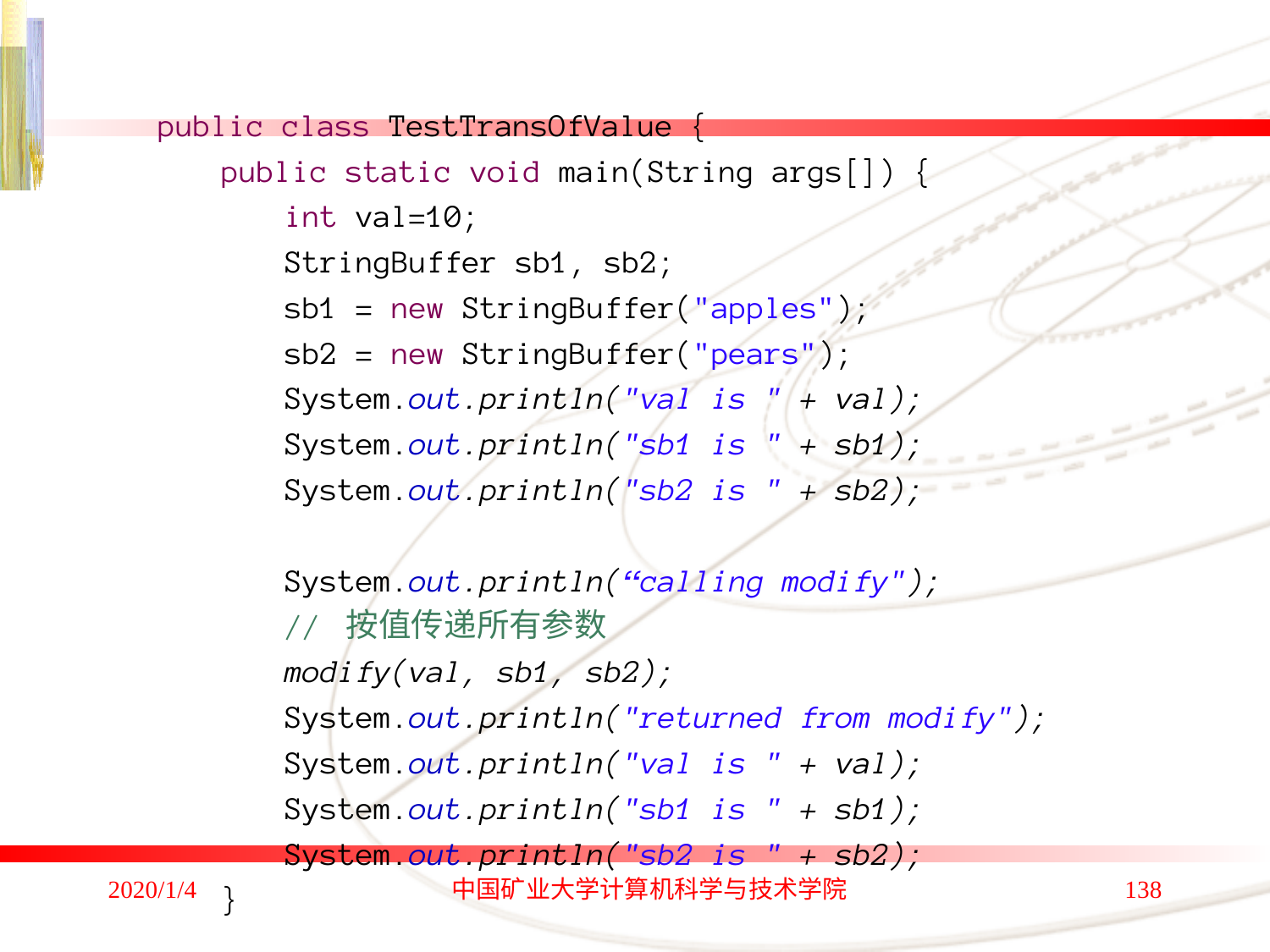

public class TestTransOfValue {
public static void main(String args[]) {
int val=10;
StringBuffer sb1, sb2;
sb1 = new StringBuffer("apples");
sb2 = new StringBuffer("pears");
System.out.println("val is " + val);
System.out.println("sb1 is " + sb1);
System.out.println("sb2 is " + sb2);

System.out.println(“calling modify");
// 按值传递所有参数
modify(val, sb1, sb2);
System.out.println("returned from modify");
System.out.println("val is " + val);
System.out.println("sb1 is " + sb1);
System.out.println("sb2 is " + sb2);
}
2020/1/4
中国矿业大学计算机科学与技术学院
138